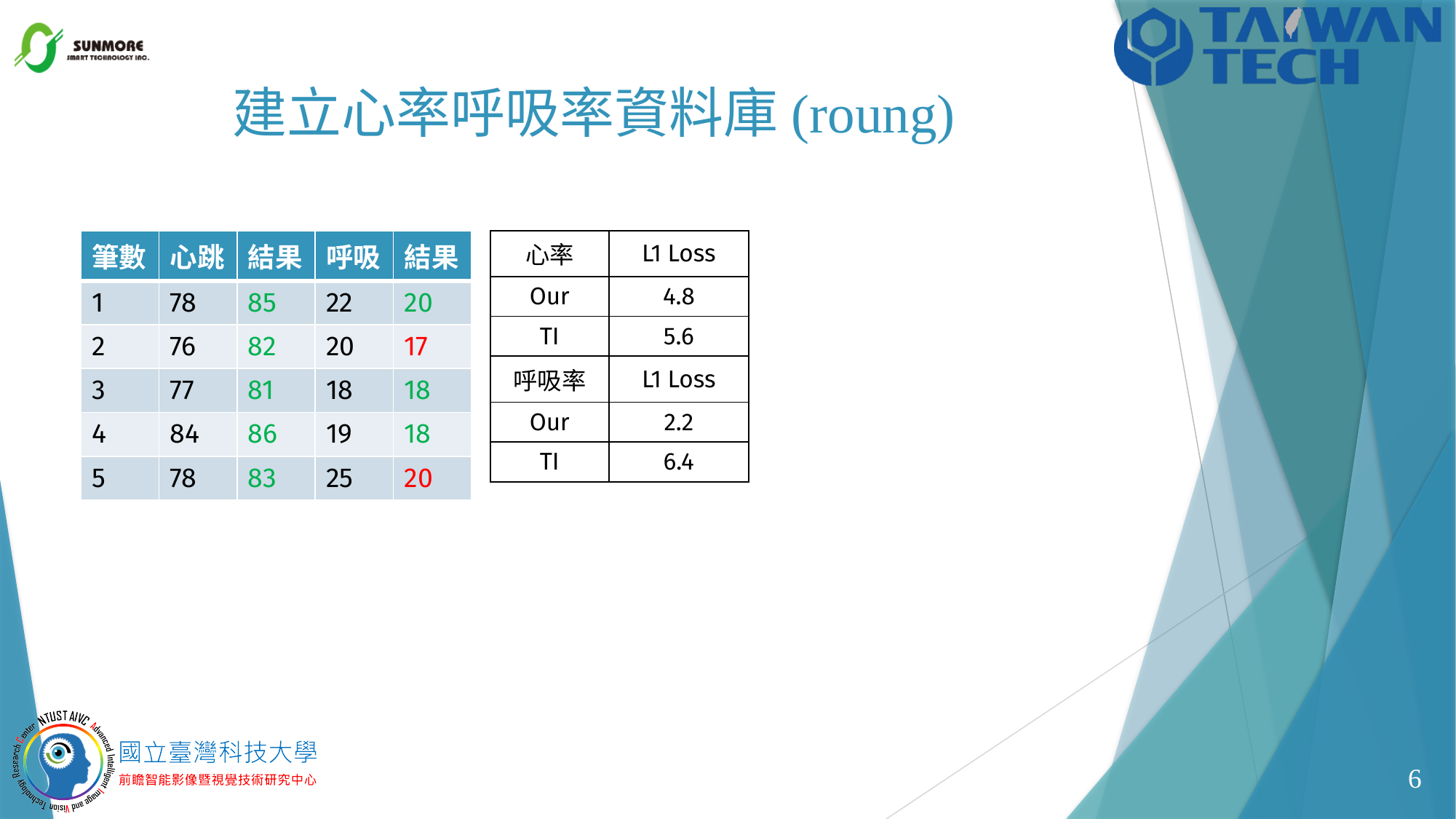

# 建立心率呼吸率資料庫(roung)
| 筆數 | 心跳 | 結果 | 呼吸 | 結果 |
| --- | --- | --- | --- | --- |
| 1 | 78 | 85 | 22 | 20 |
| 2 | 76 | 82 | 20 | 17 |
| 3 | 77 | 81 | 18 | 18 |
| 4 | 84 | 86 | 19 | 18 |
| 5 | 78 | 83 | 25 | 20 |
| 心率 | L1 Loss |
| --- | --- |
| Our | 4.8 |
| TI | 5.6 |
| 呼吸率 | L1 Loss |
| Our | 2.2 |
| TI | 6.4 |
6